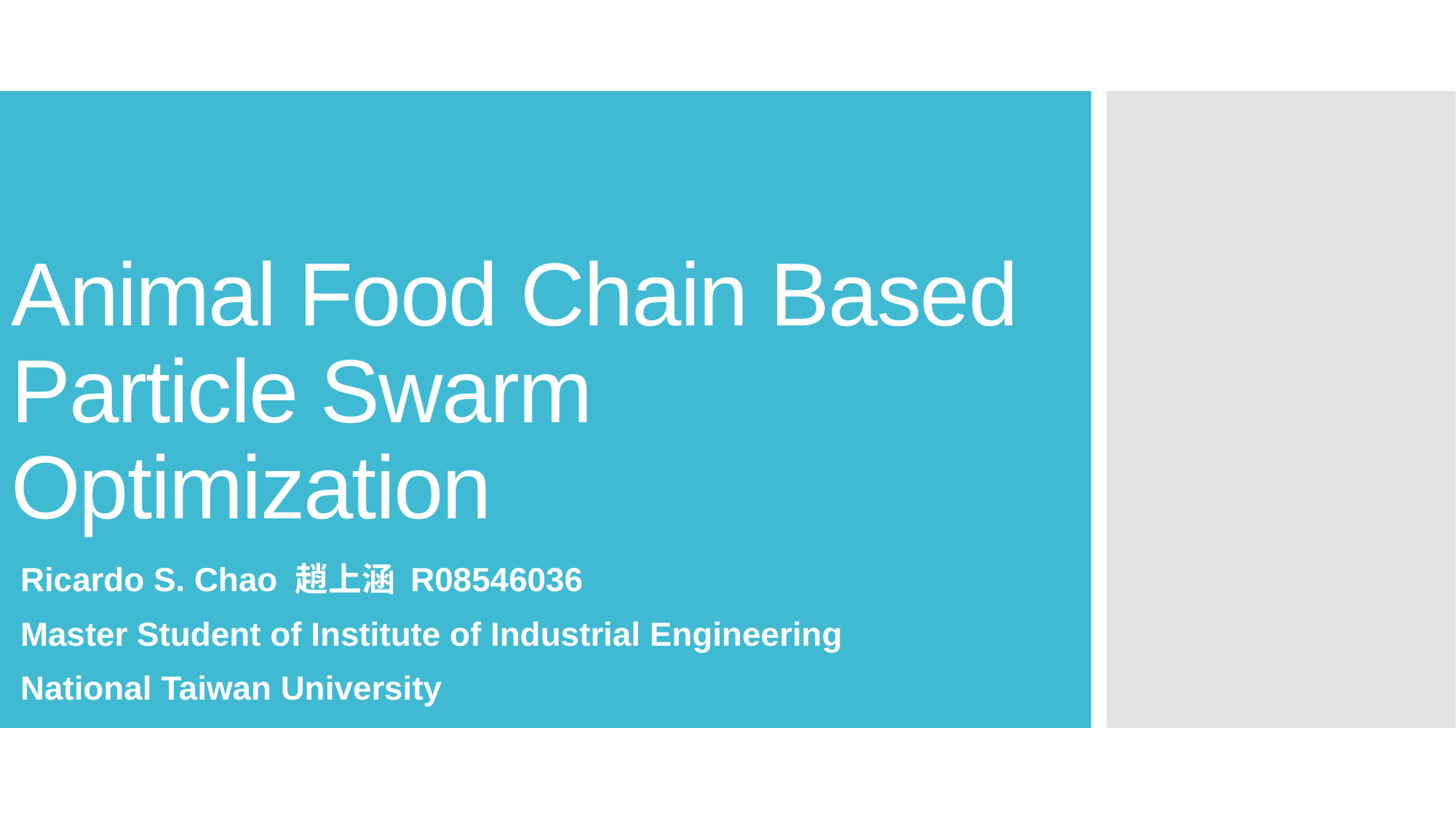

# Animal Food Chain Based Particle Swarm Optimization
Ricardo S. Chao 趙上涵 R08546036
Master Student of Institute of Industrial Engineering
National Taiwan University